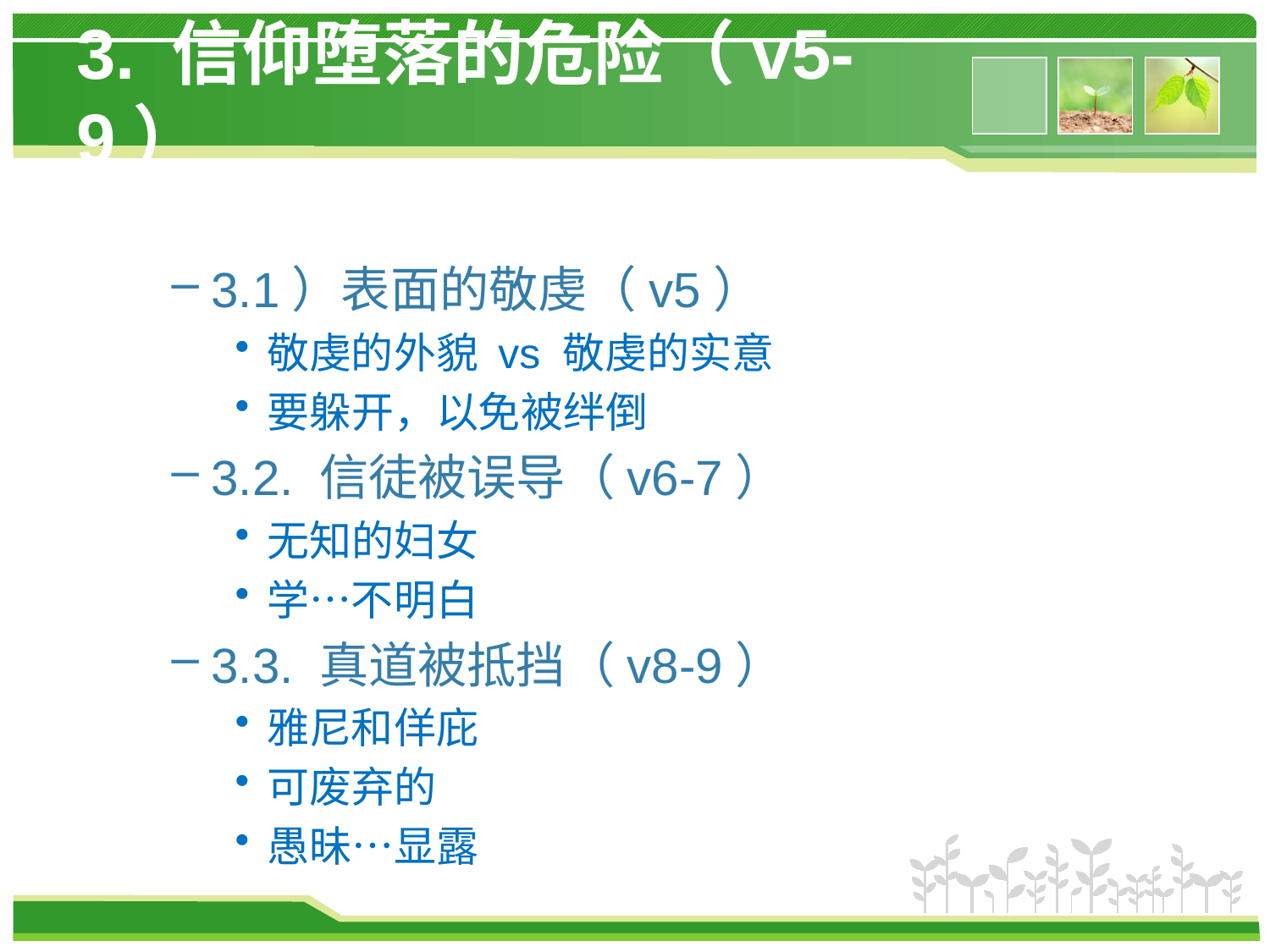

# 3. 信仰堕落的危险（v5-9）
3.1）表面的敬虔（v5）
敬虔的外貌 vs 敬虔的实意
要躲开，以免被绊倒
3.2. 信徒被误导（v6-7）
无知的妇女
学…不明白
3.3. 真道被抵挡（v8-9）
雅尼和佯庇
可废弃的
愚昧…显露